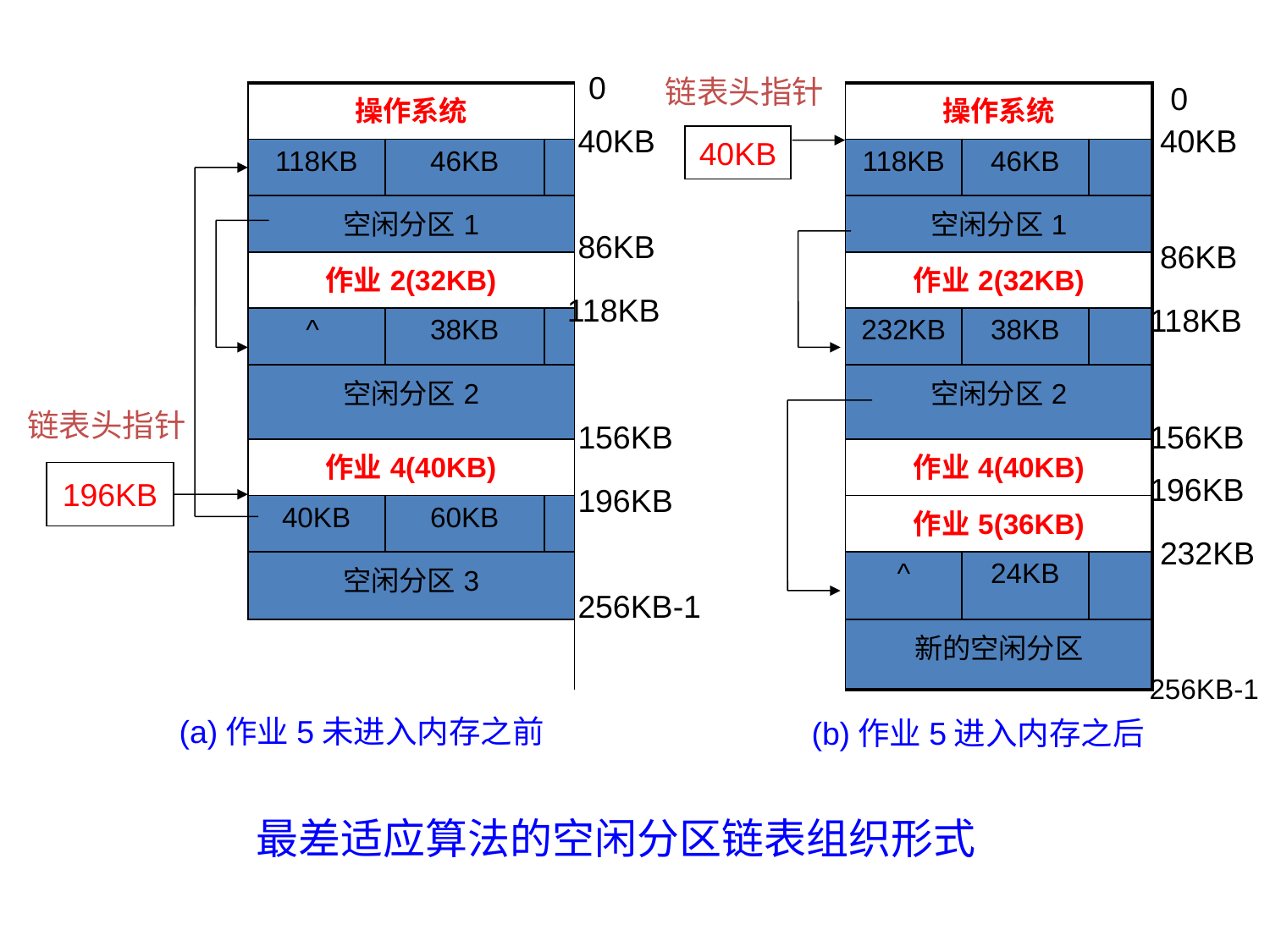

0
链表头指针
0
|  | 操作系统 |  |  |  | 操作系统 |  |  |
| --- | --- | --- | --- | --- | --- | --- | --- |
|  | 118KB | 46KB |  |  | 118KB | 46KB |  |
|  | 空闲分区1 |  |  |  | 空闲分区1 |  |  |
|  | 作业2(32KB) |  |  |  | 作业2(32KB) |  |  |
|  | ^ | 38KB |  |  | 232KB | 38KB |  |
|  | 空闲分区2 |  |  |  | 空闲分区2 |  |  |
|  | 作业4(40KB) |  |  |  | 作业4(40KB) |  |  |
|  | 40KB | 60KB |  |  | 作业5(36KB) |  |  |
|  | 空闲分区3 |  |  |  | ^ | 24KB |  |
|  |  |  |  |  | 新的空闲分区 |  |  |
40KB
40KB
40KB

86KB

86KB
118KB
118KB

链表头指针

156KB
156KB
196KB
196KB
196KB

232KB
256KB-1

256KB-1
(a)作业5未进入内存之前

(b)作业5进入内存之后

最差适应算法的空闲分区链表组织形式